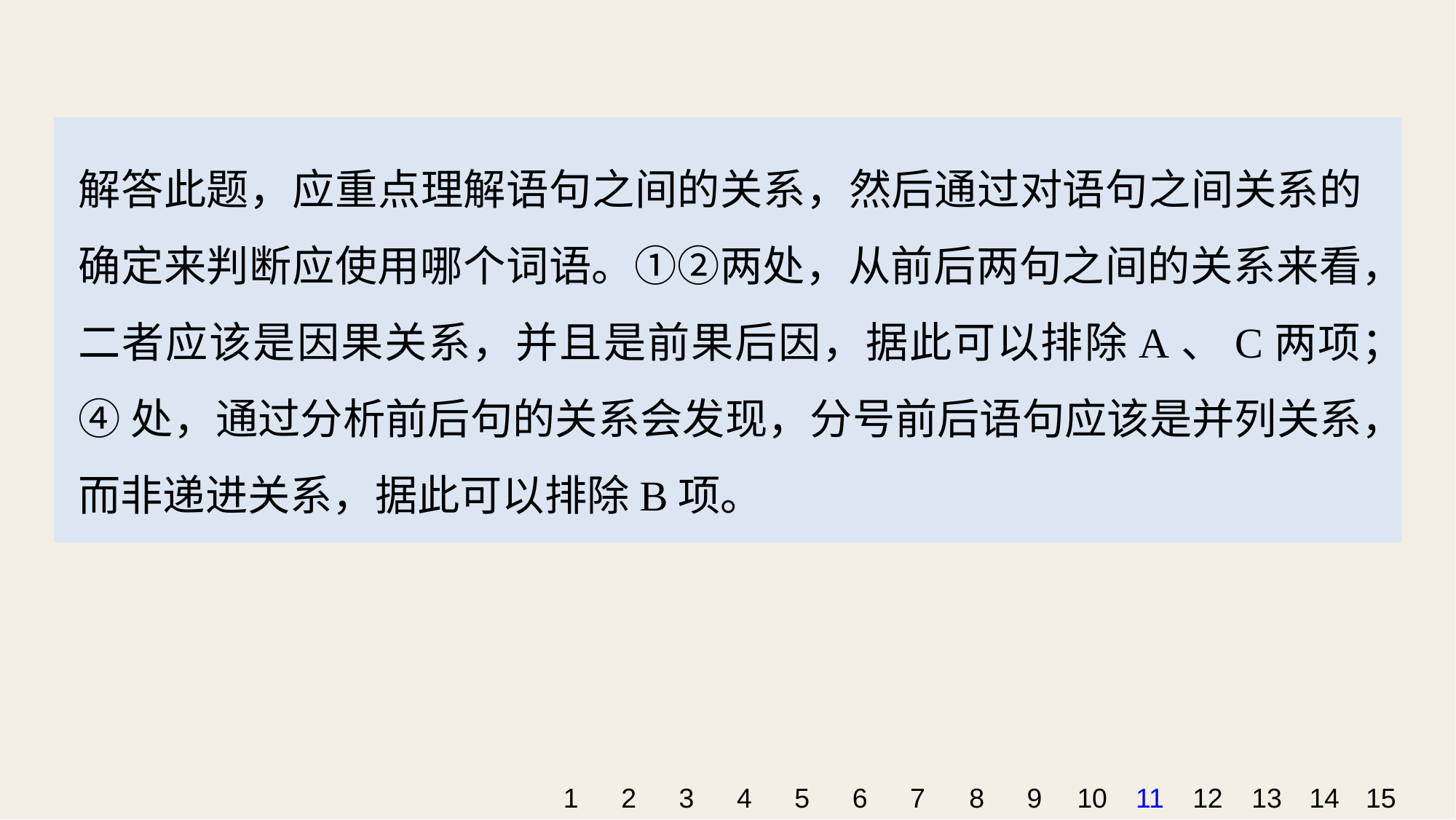

解答此题，应重点理解语句之间的关系，然后通过对语句之间关系的确定来判断应使用哪个词语。①②两处，从前后两句之间的关系来看，二者应该是因果关系，并且是前果后因，据此可以排除A、C两项；
④处，通过分析前后句的关系会发现，分号前后语句应该是并列关系，而非递进关系，据此可以排除B项。
1
2
3
4
5
6
7
8
9
10
11
12
13
14
15